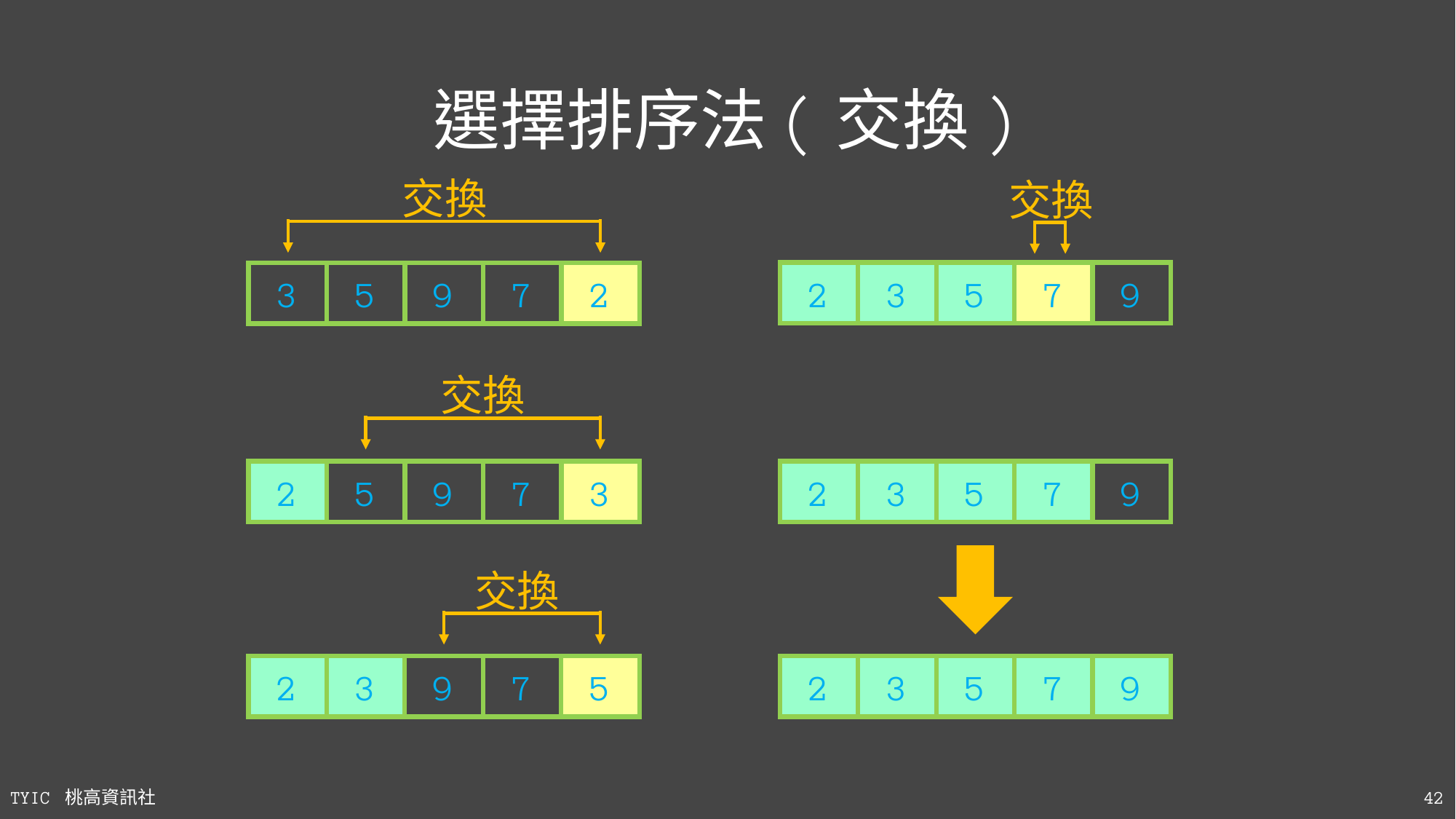

# 選擇排序法(交換)
交換
交換
2
3
5
7
9
3
5
9
7
2
交換
2
3
5
7
9
2
5
9
7
3

交換
2
3
9
7
5
2
3
5
7
9